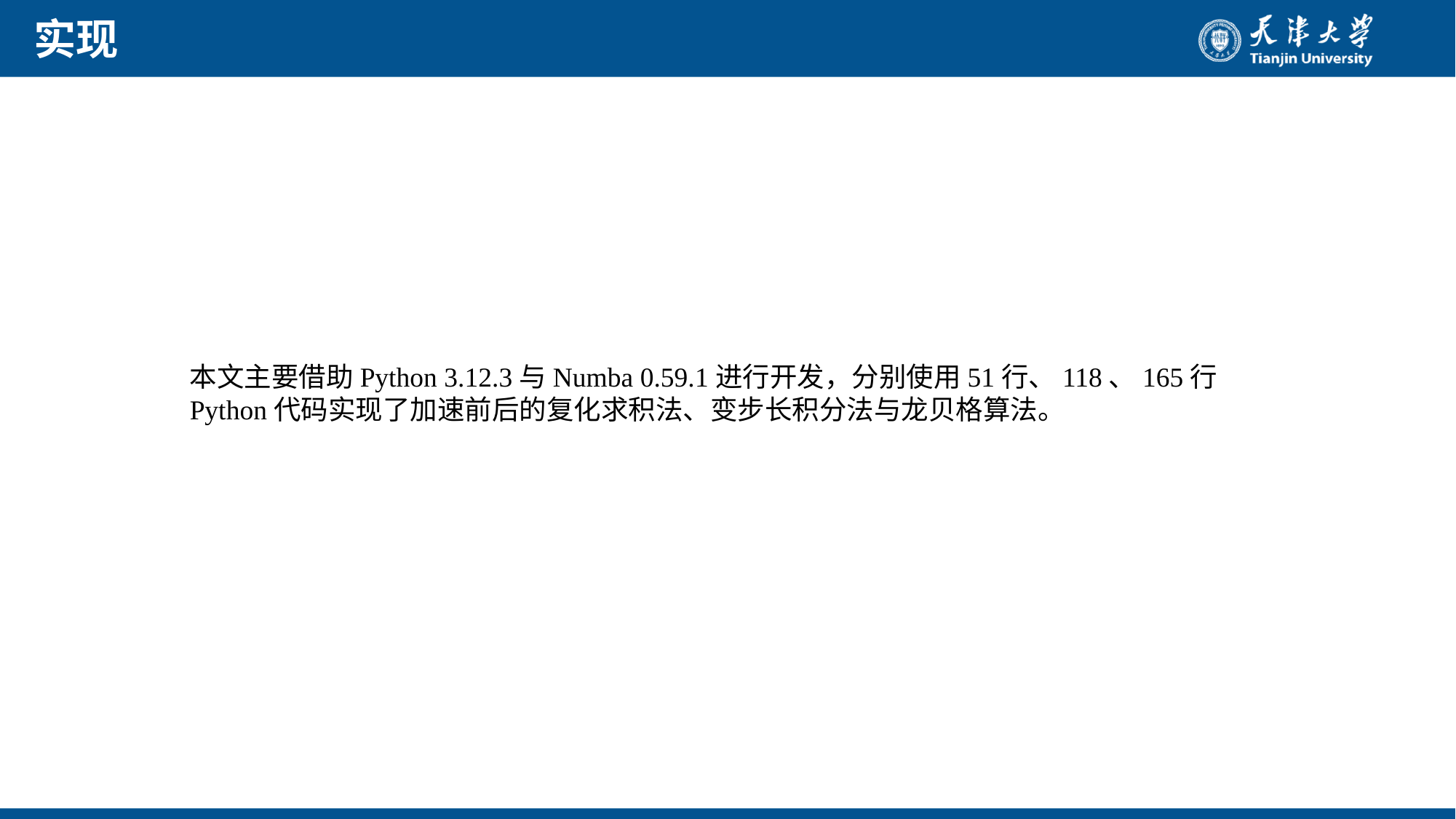

# 实现
本文主要借助Python 3.12.3与Numba 0.59.1进行开发，分别使用51行、118、165行Python代码实现了加速前后的复化求积法、变步长积分法与龙贝格算法。
19